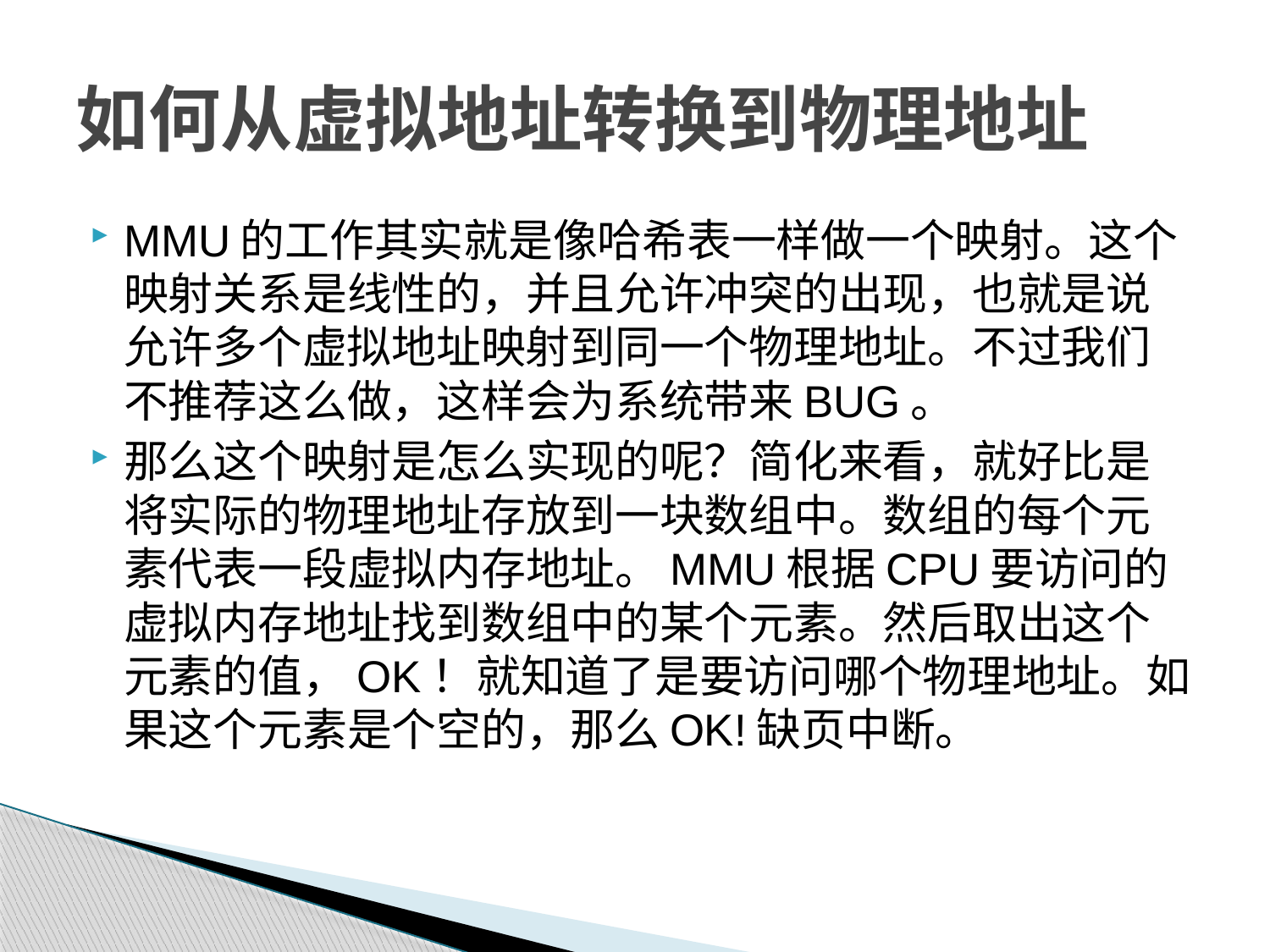

# 如何从虚拟地址转换到物理地址
MMU的工作其实就是像哈希表一样做一个映射。这个映射关系是线性的，并且允许冲突的出现，也就是说允许多个虚拟地址映射到同一个物理地址。不过我们不推荐这么做，这样会为系统带来BUG。
那么这个映射是怎么实现的呢？简化来看，就好比是将实际的物理地址存放到一块数组中。数组的每个元素代表一段虚拟内存地址。MMU根据CPU要访问的虚拟内存地址找到数组中的某个元素。然后取出这个元素的值，OK！就知道了是要访问哪个物理地址。如果这个元素是个空的，那么OK!缺页中断。